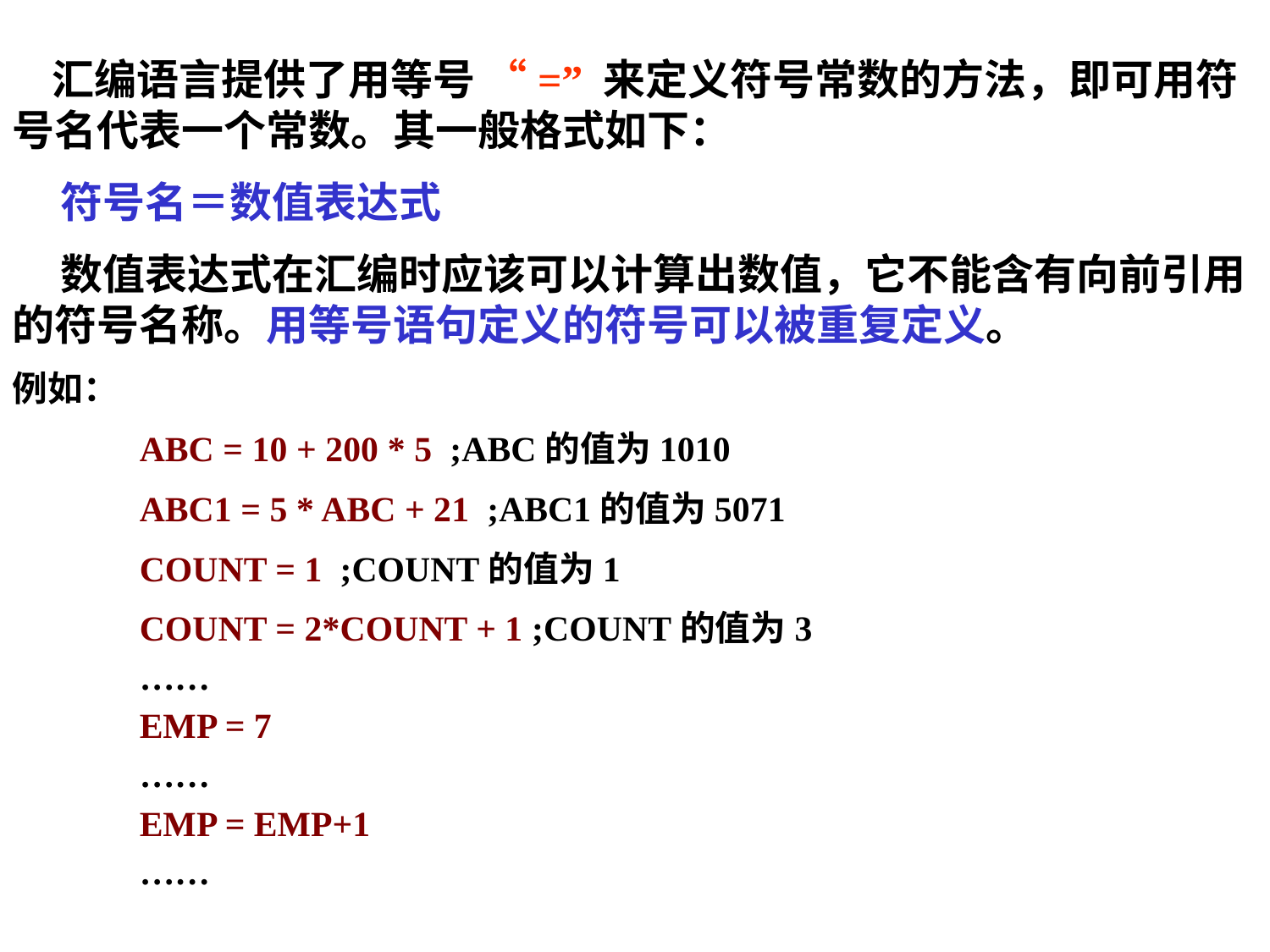

汇编语言提供了用等号 “=” 来定义符号常数的方法，即可用符号名代表一个常数。其一般格式如下：
    符号名＝数值表达式
    数值表达式在汇编时应该可以计算出数值，它不能含有向前引用的符号名称。用等号语句定义的符号可以被重复定义。
例如：
   	ABC = 10 + 200 * 5  ;ABC的值为1010
	ABC1 = 5 * ABC + 21  ;ABC1的值为5071
	COUNT = 1  ;COUNT的值为1
	COUNT = 2*COUNT + 1 ;COUNT的值为3
……
EMP = 7
……
EMP = EMP+1
……